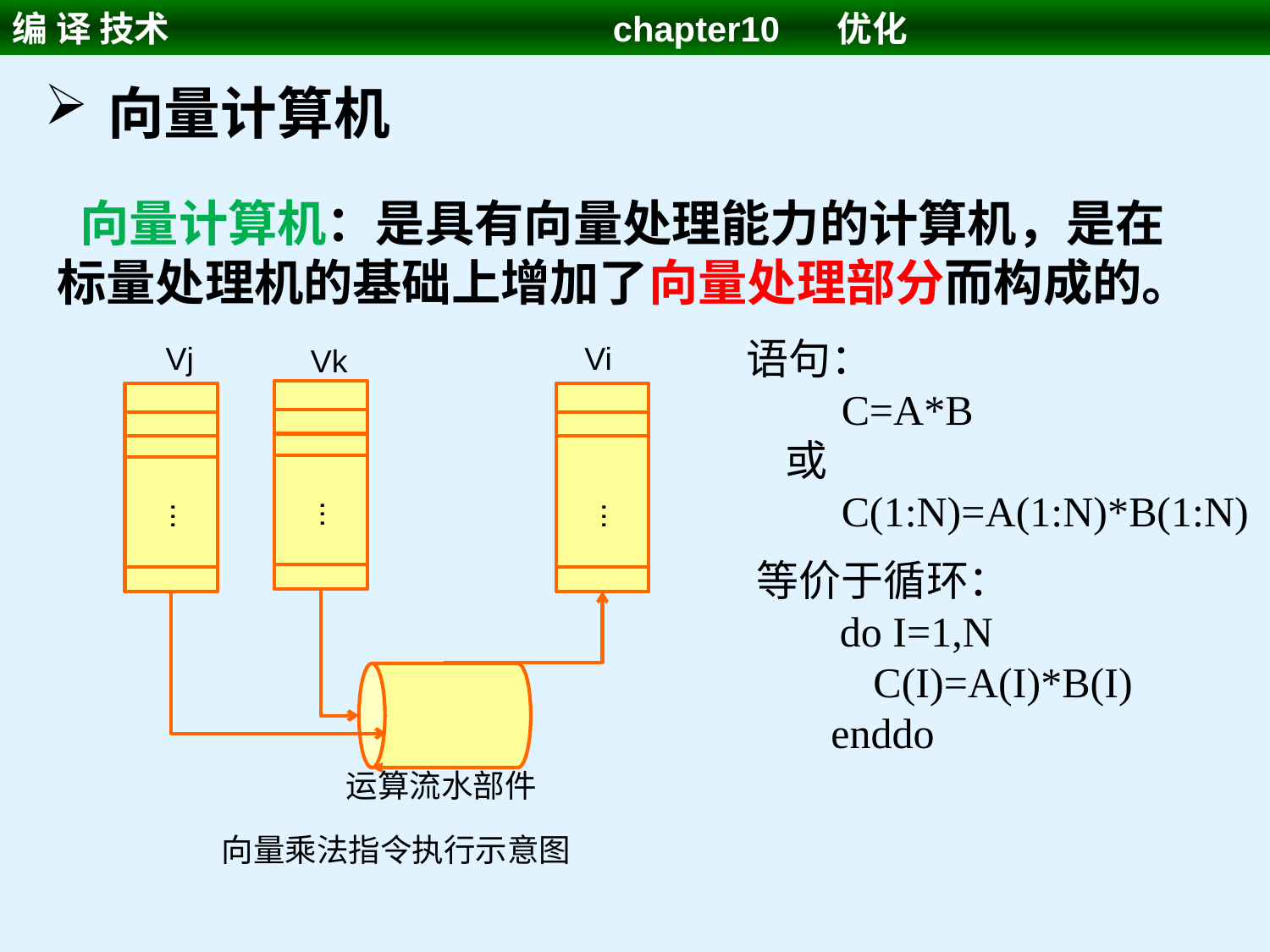

向量计算机
 向量计算机：是具有向量处理能力的计算机，是在标量处理机的基础上增加了向量处理部分而构成的。
语句：
        C=A*B
   或
        C(1:N)=A(1:N)*B(1:N)
Vj
Vi
Vk

...

...

...
云散
等价于循环：
       do I=1,N
           C(I)=A(I)*B(I)
       enddo
运算流水部件
向量乘法指令执行示意图